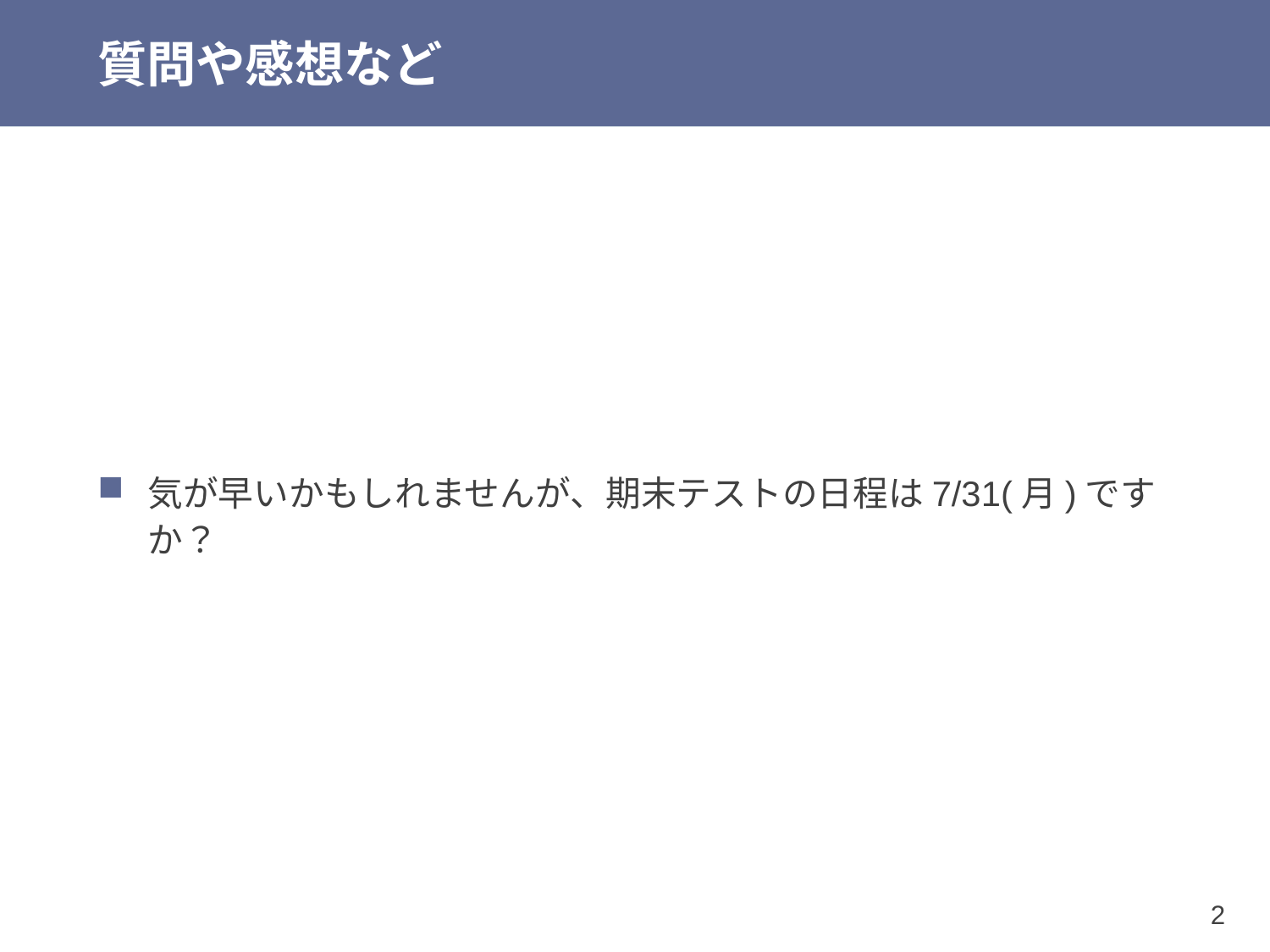

# 質問や感想など
気が早いかもしれませんが、期末テストの日程は7/31(月)ですか？